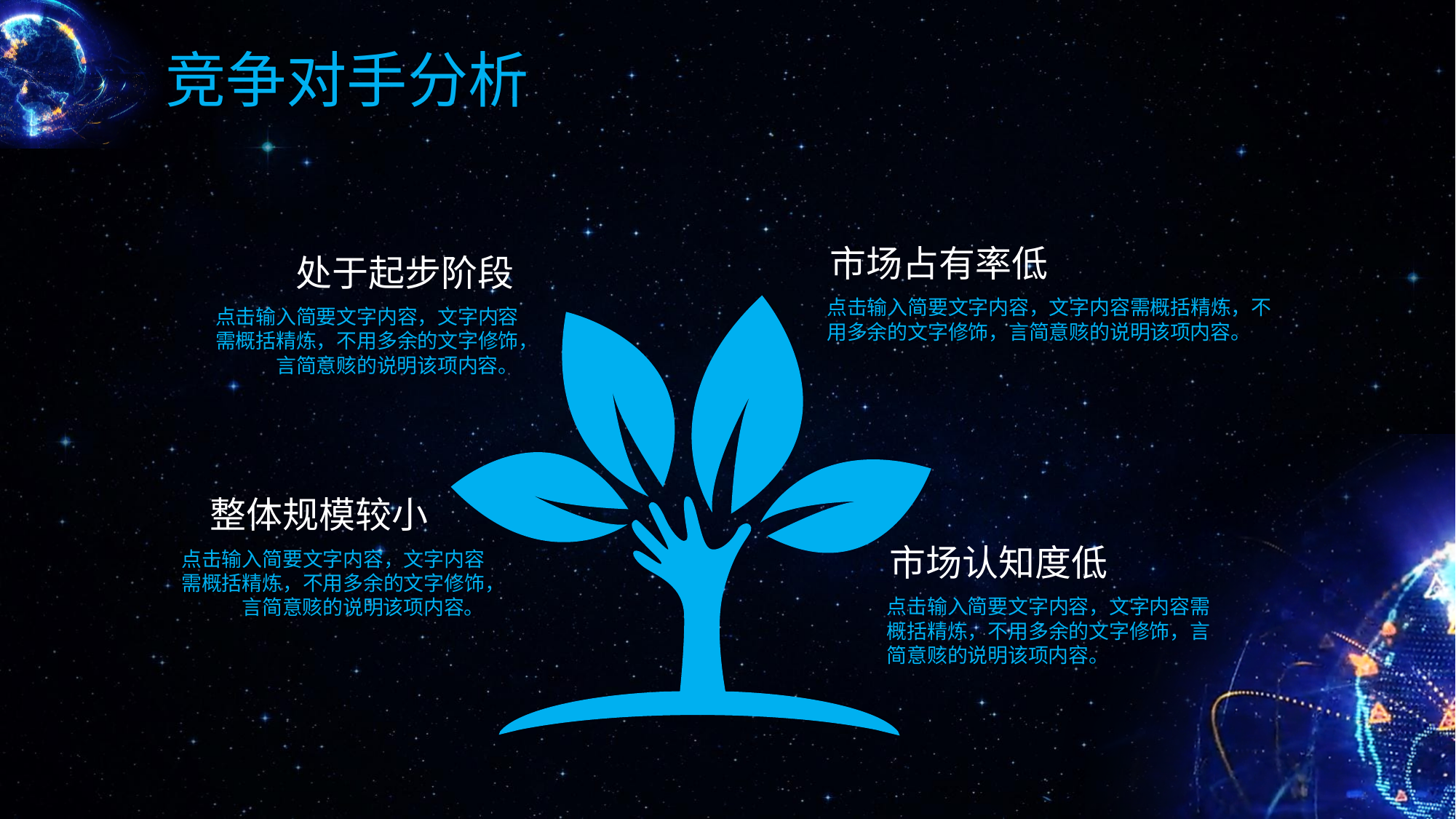

竞争对手分析
市场占有率低
点击输入简要文字内容，文字内容需概括精炼，不用多余的文字修饰，言简意赅的说明该项内容。
处于起步阶段
点击输入简要文字内容，文字内容需概括精炼，不用多余的文字修饰，言简意赅的说明该项内容。

整体规模较小
点击输入简要文字内容，文字内容需概括精炼，不用多余的文字修饰，言简意赅的说明该项内容。
市场认知度低
点击输入简要文字内容，文字内容需概括精炼，不用多余的文字修饰，言简意赅的说明该项内容。